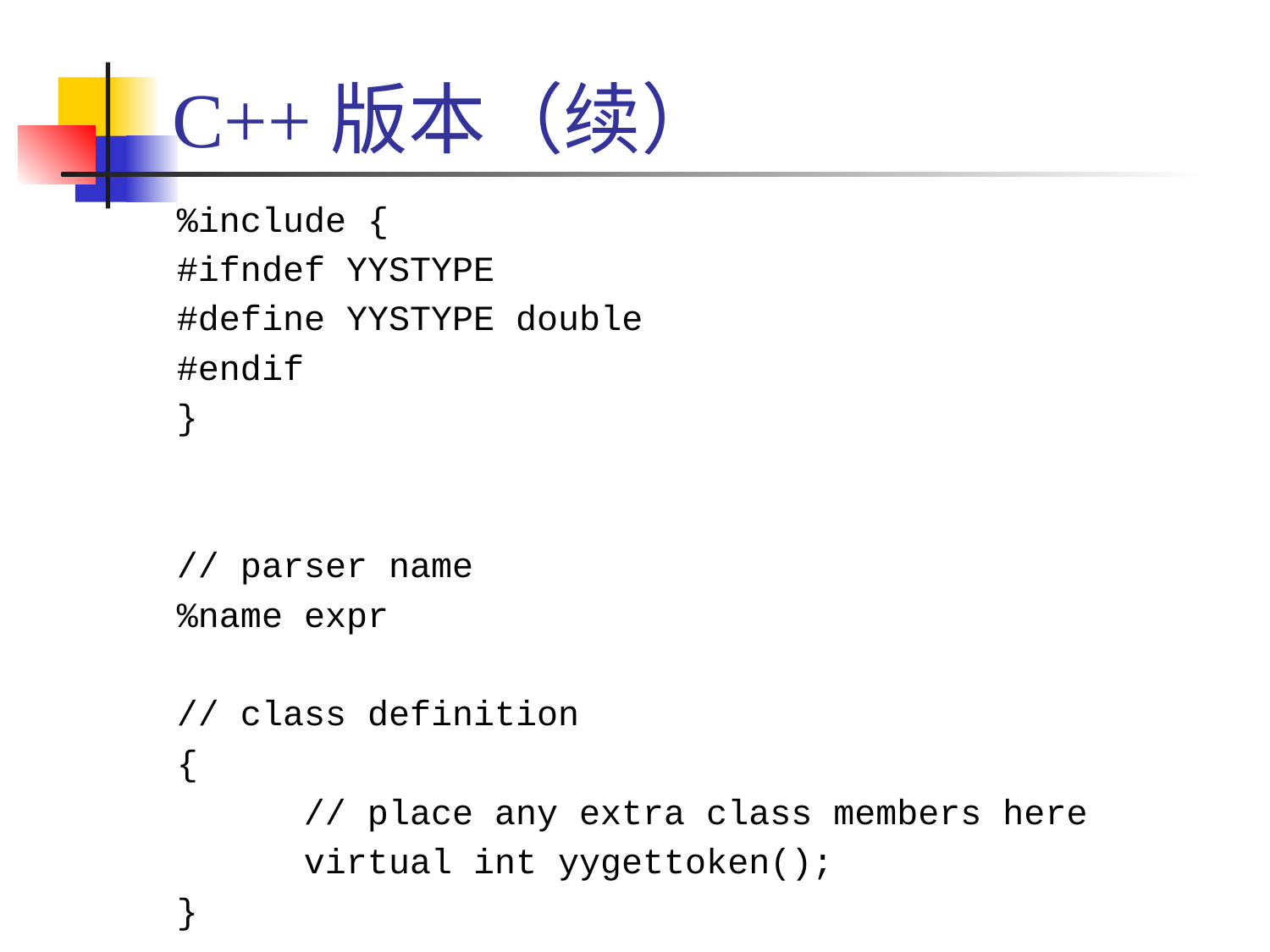

# C++版本（续）
%include {
#ifndef YYSTYPE
#define YYSTYPE double
#endif
}

// parser name
%name expr

// class definition
{
	// place any extra class members here
	virtual int yygettoken();
}